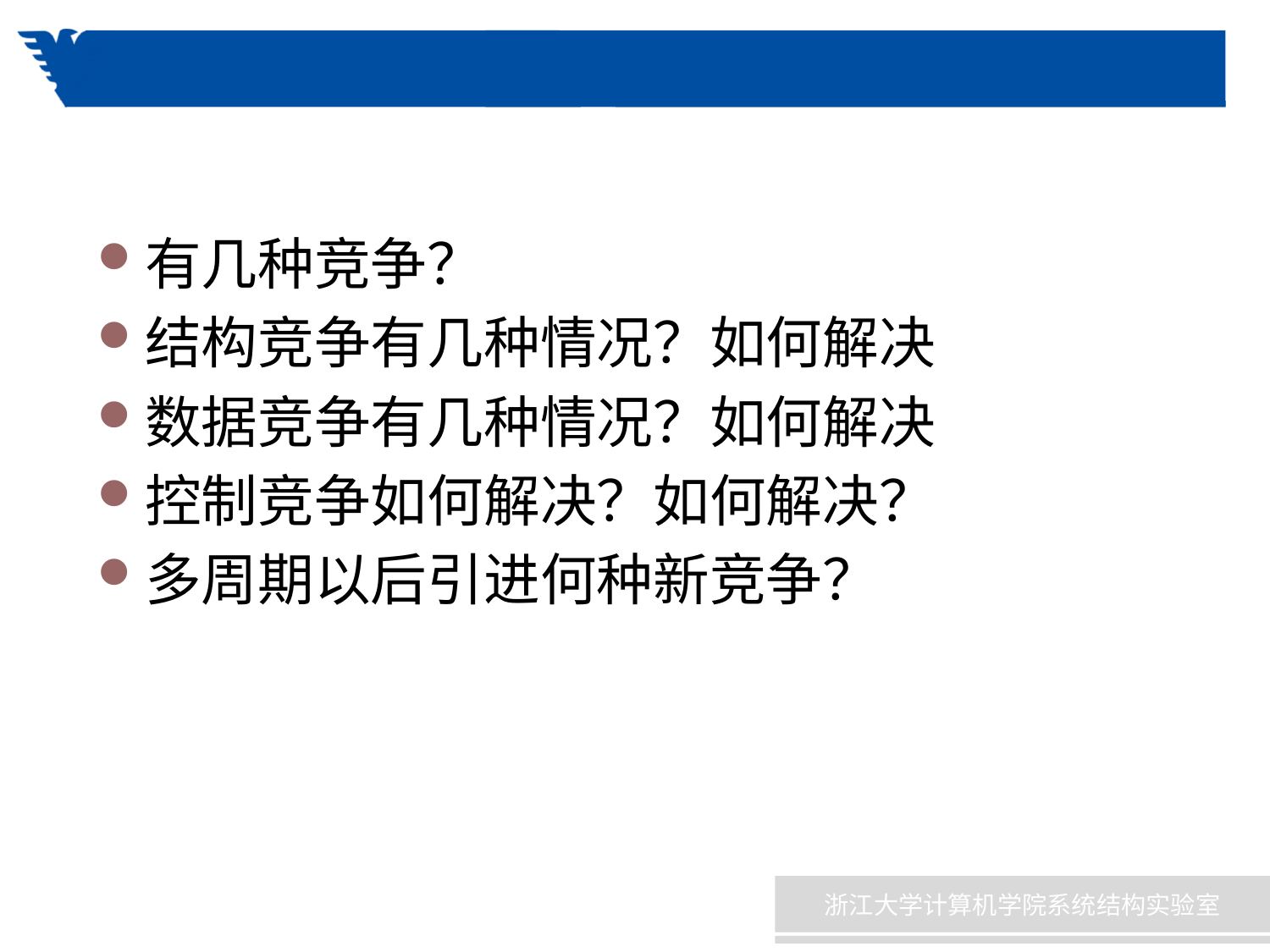

#
有几种竞争？
结构竞争有几种情况？如何解决
数据竞争有几种情况？如何解决
控制竞争如何解决？如何解决？
多周期以后引进何种新竞争？